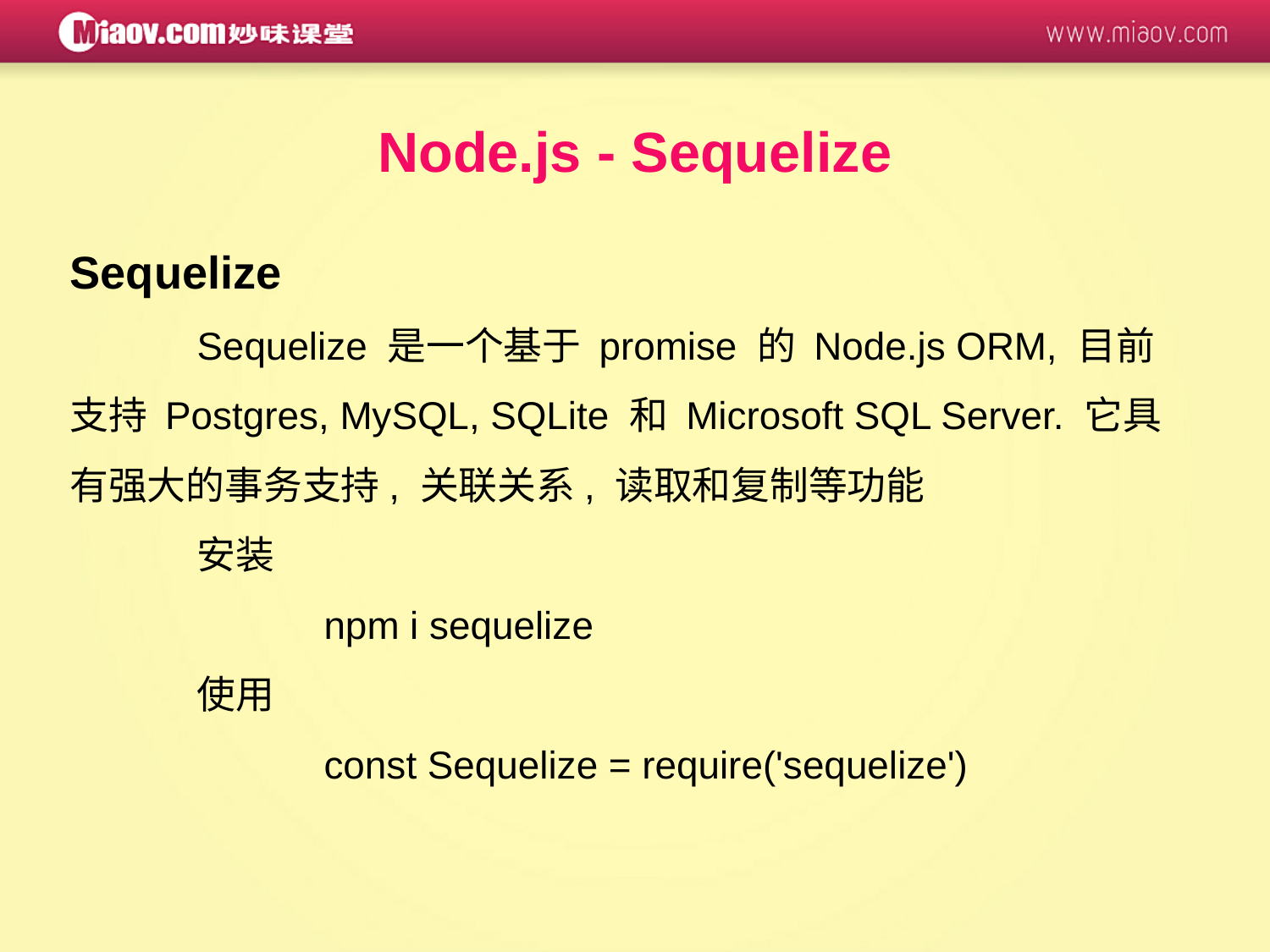

Node.js - Sequelize
Sequelize
	Sequelize 是一个基于 promise 的 Node.js ORM, 目前支持 Postgres, MySQL, SQLite 和 Microsoft SQL Server. 它具有强大的事务支持, 关联关系, 读取和复制等功能
	安装
		npm i sequelize
	使用
		const Sequelize = require('sequelize')